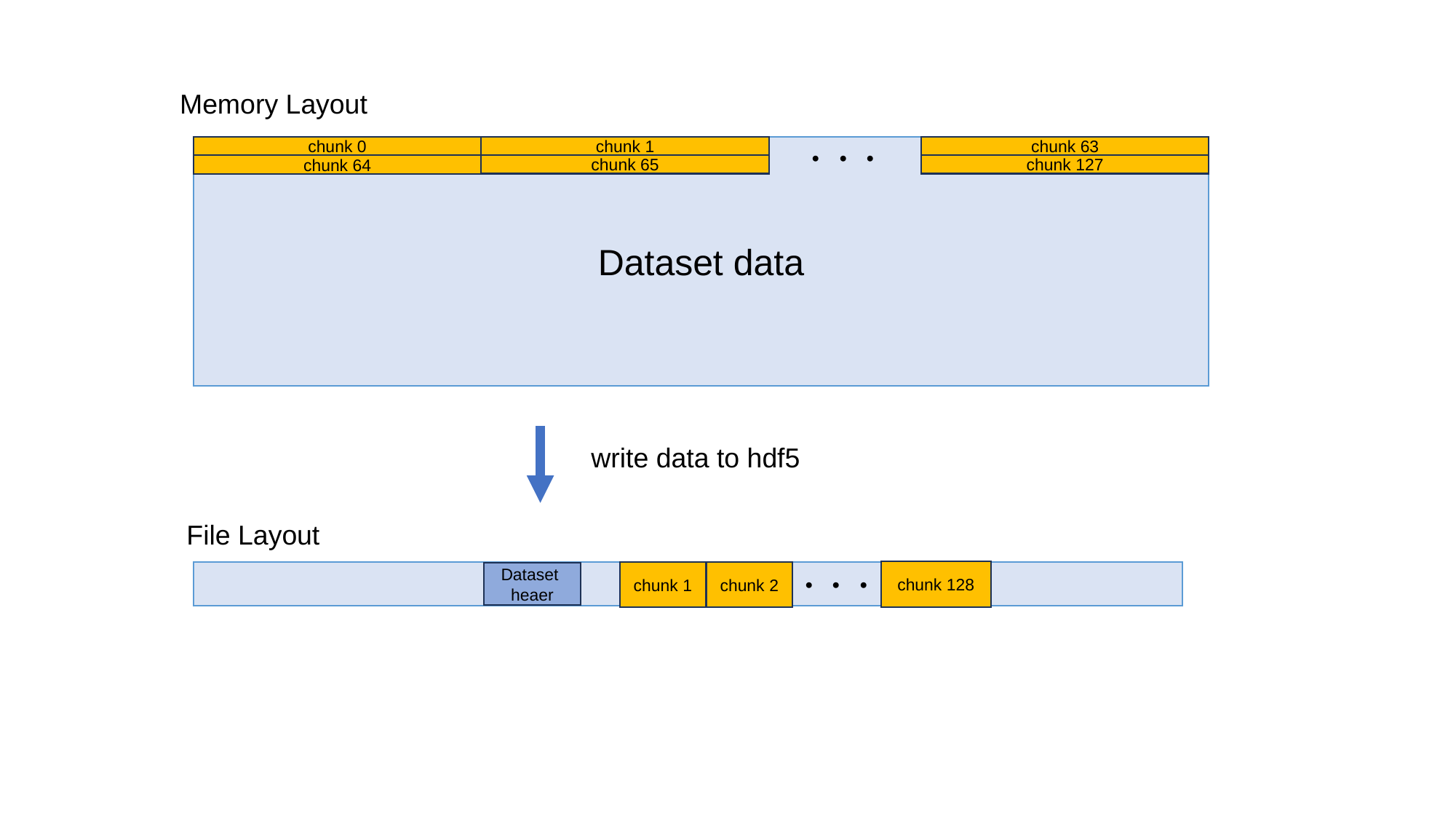

Memory Layout
Dataset data
chunk 0
chunk 1
chunk 63
・・・
chunk 65
chunk 127
chunk 64
write data to hdf5
File Layout
chunk 128

chunk 2
chunk 1
・・・
Dataset
heaer